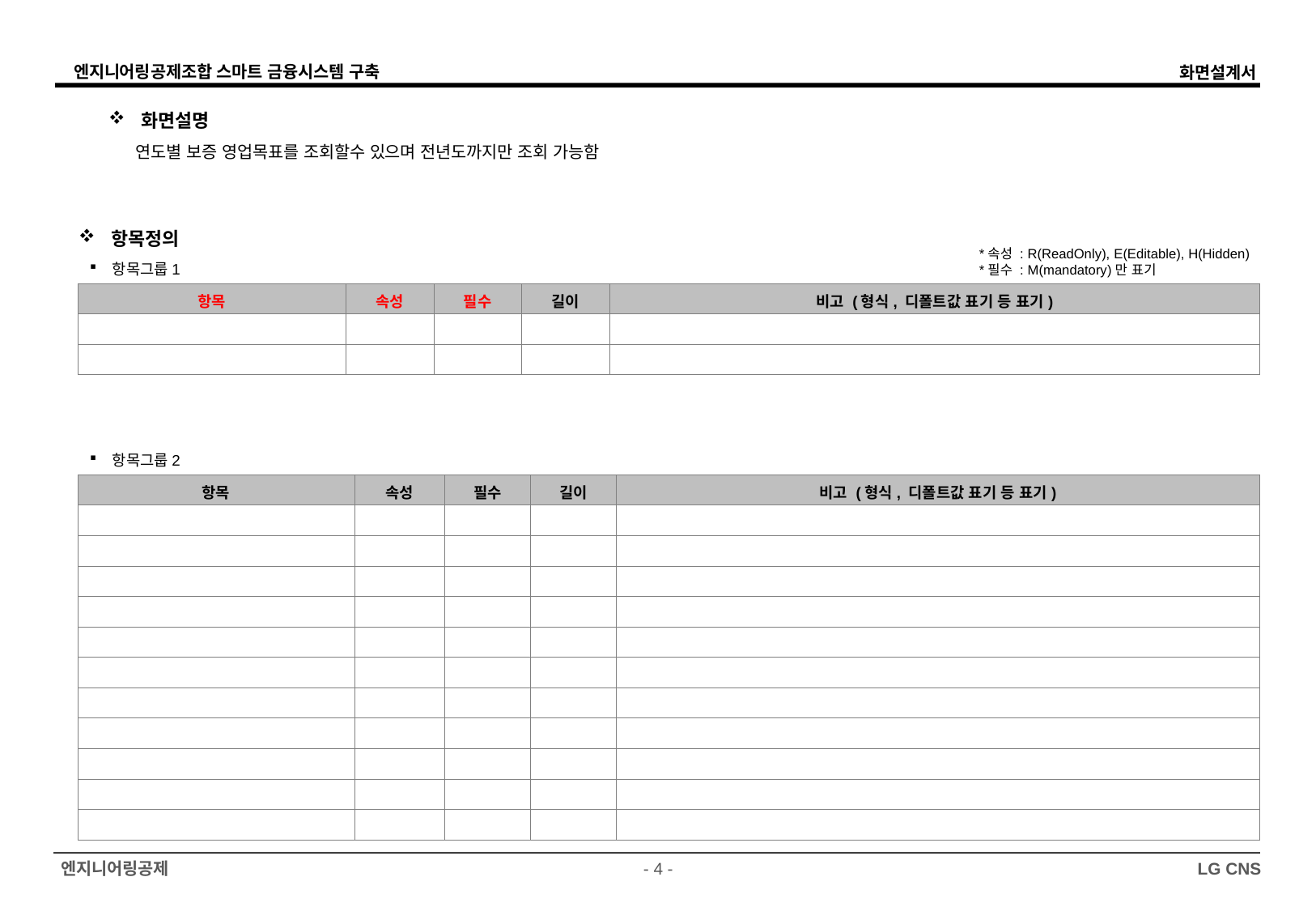

화면설명
     연도별 보증 영업목표를 조회할수 있으며 전년도까지만 조회 가능함
 항목정의
*속성 : R(ReadOnly), E(Editable), H(Hidden)
*필수 : M(mandatory)만 표기
항목그룹1
| 항목 | 속성 | 필수 | 길이 | 비고 (형식, 디폴트값 표기 등 표기) |
| --- | --- | --- | --- | --- |
|  |  |  |  |  |
|  |  |  |  |  |
항목그룹2
| 항목 | 속성 | 필수 | 길이 | 비고 (형식, 디폴트값 표기 등 표기) |
| --- | --- | --- | --- | --- |
|  |  |  |  |  |
|  |  |  |  |  |
|  |  |  |  |  |
|  |  |  |  |  |
|  |  |  |  |  |
|  |  |  |  |  |
|  |  |  |  |  |
|  |  |  |  |  |
|  |  |  |  |  |
|  |  |  |  |  |
|  |  |  |  |  |